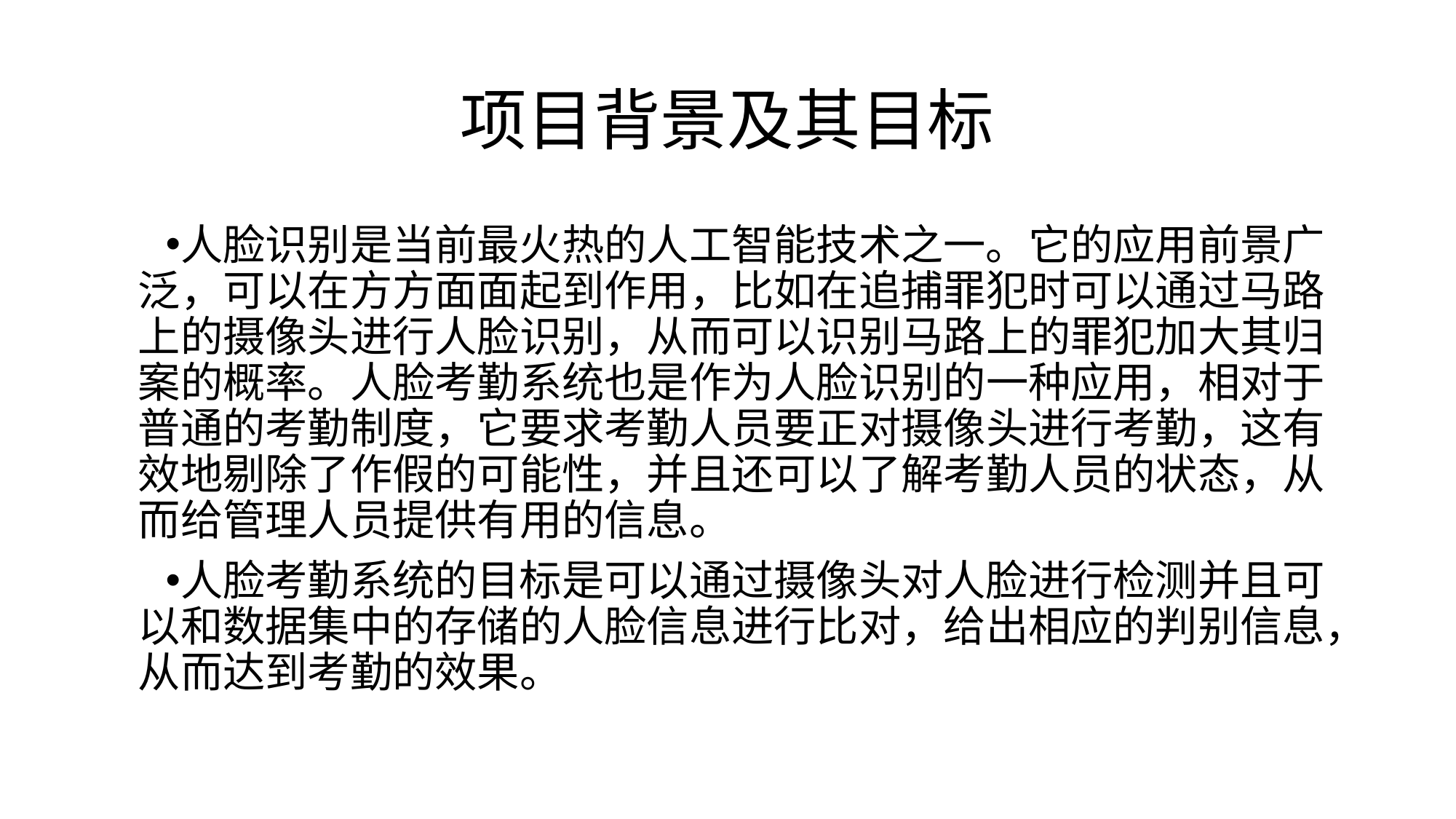

# 项目背景及其目标
人脸识别是当前最火热的人工智能技术之一。它的应用前景广泛，可以在方方面面起到作用，比如在追捕罪犯时可以通过马路上的摄像头进行人脸识别，从而可以识别马路上的罪犯加大其归案的概率。人脸考勤系统也是作为人脸识别的一种应用，相对于普通的考勤制度，它要求考勤人员要正对摄像头进行考勤，这有效地剔除了作假的可能性，并且还可以了解考勤人员的状态，从而给管理人员提供有用的信息。
人脸考勤系统的目标是可以通过摄像头对人脸进行检测并且可以和数据集中的存储的人脸信息进行比对，给出相应的判别信息，从而达到考勤的效果。